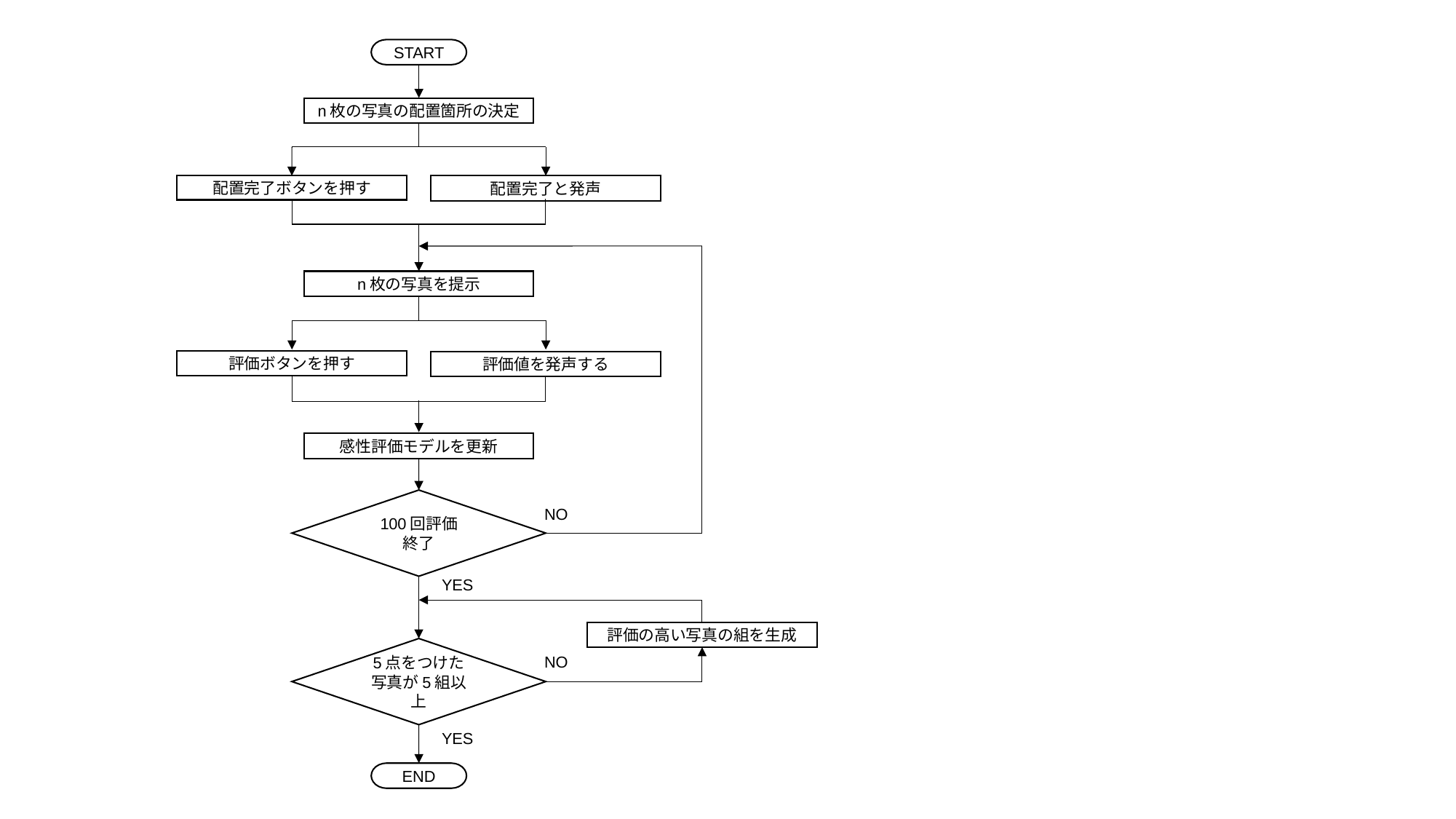

START
n枚の写真の配置箇所の決定
配置完了ボタンを押す
配置完了と発声
n枚の写真を提示
評価ボタンを押す
評価値を発声する
感性評価モデルを更新
100回評価
終了
NO
YES
評価の高い写真の組を生成
5点をつけた
写真が5組以上
NO
YES
END